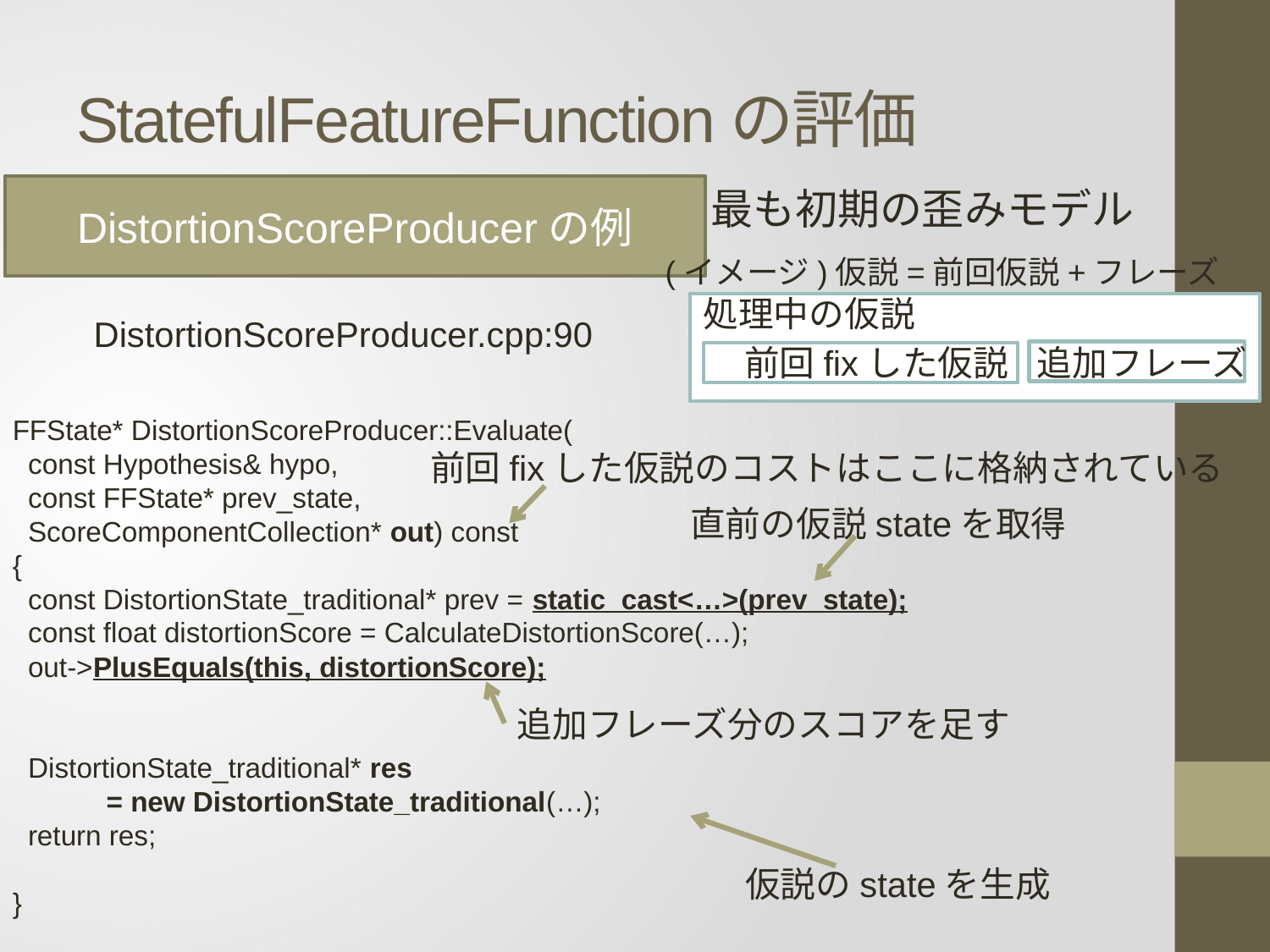

# StatefulFeatureFunctionの評価
DistortionScoreProducerの例
最も初期の歪みモデル
(イメージ)仮説=前回仮説+フレーズ
処理中の仮説

追加フレーズ
前回fixした仮説

DistortionScoreProducer.cpp:90
FFState* DistortionScoreProducer::Evaluate(
  const Hypothesis& hypo,
  const FFState* prev_state,
  ScoreComponentCollection* out) const
{
  const DistortionState_traditional* prev = static_cast<…>(prev_state);
  const float distortionScore = CalculateDistortionScore(…);
  out->PlusEquals(this, distortionScore);

  DistortionState_traditional* res
            = new DistortionState_traditional(…);
  return res;

}
前回fixした仮説のコストはここに格納されている
直前の仮説stateを取得
追加フレーズ分のスコアを足す
仮説のstateを生成